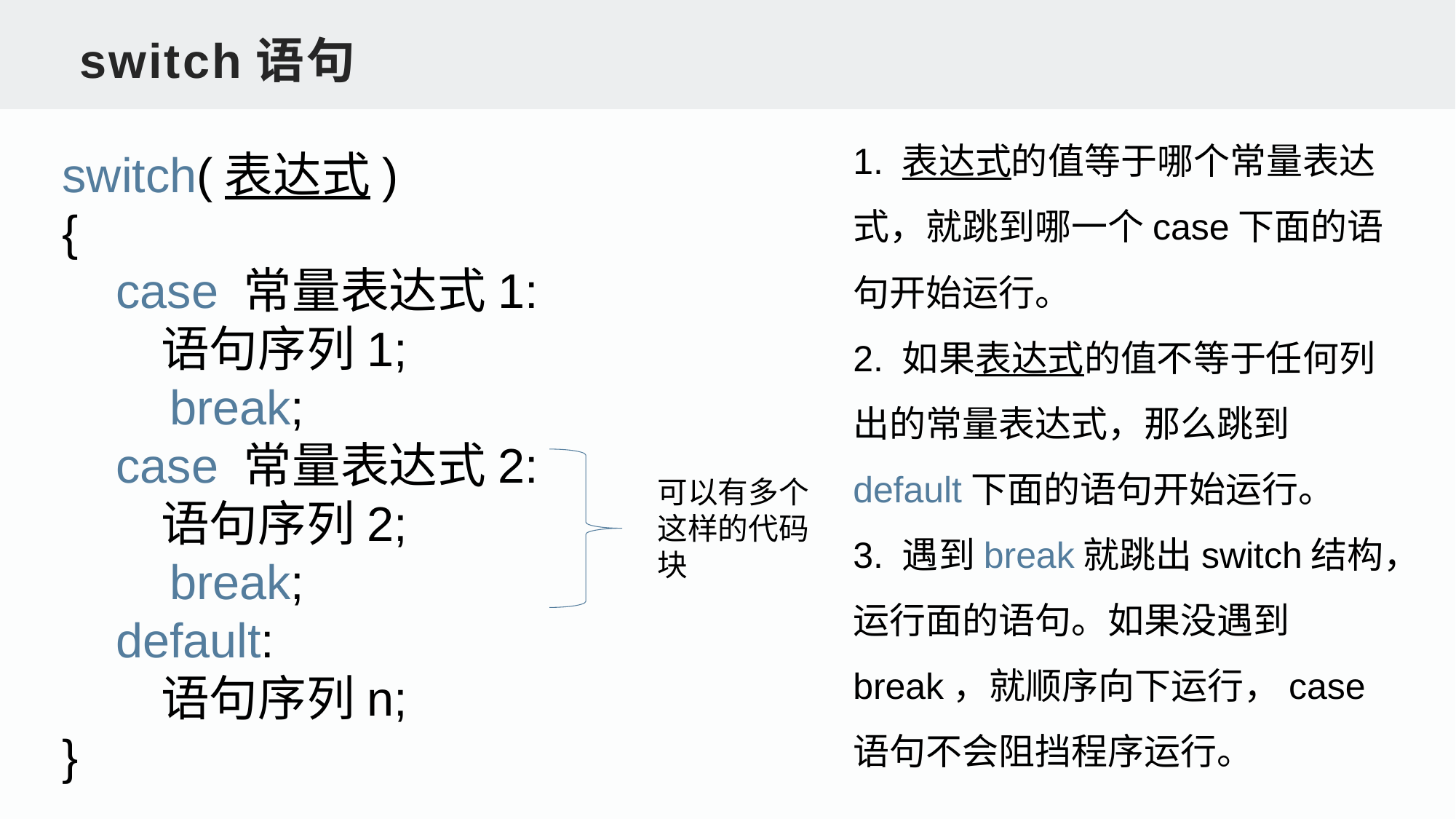

switch语句
1. 表达式的值等于哪个常量表达式，就跳到哪一个case下面的语句开始运行。
2. 如果表达式的值不等于任何列出的常量表达式，那么跳到default下面的语句开始运行。
3. 遇到break就跳出switch结构，运行面的语句。如果没遇到break，就顺序向下运行，case语句不会阻挡程序运行。
switch(表达式)
{
    case 常量表达式1:
        语句序列1;
        break;
    case 常量表达式2:
        语句序列2;
        break;
    default:
        语句序列n;
}

可以有多个这样的代码块